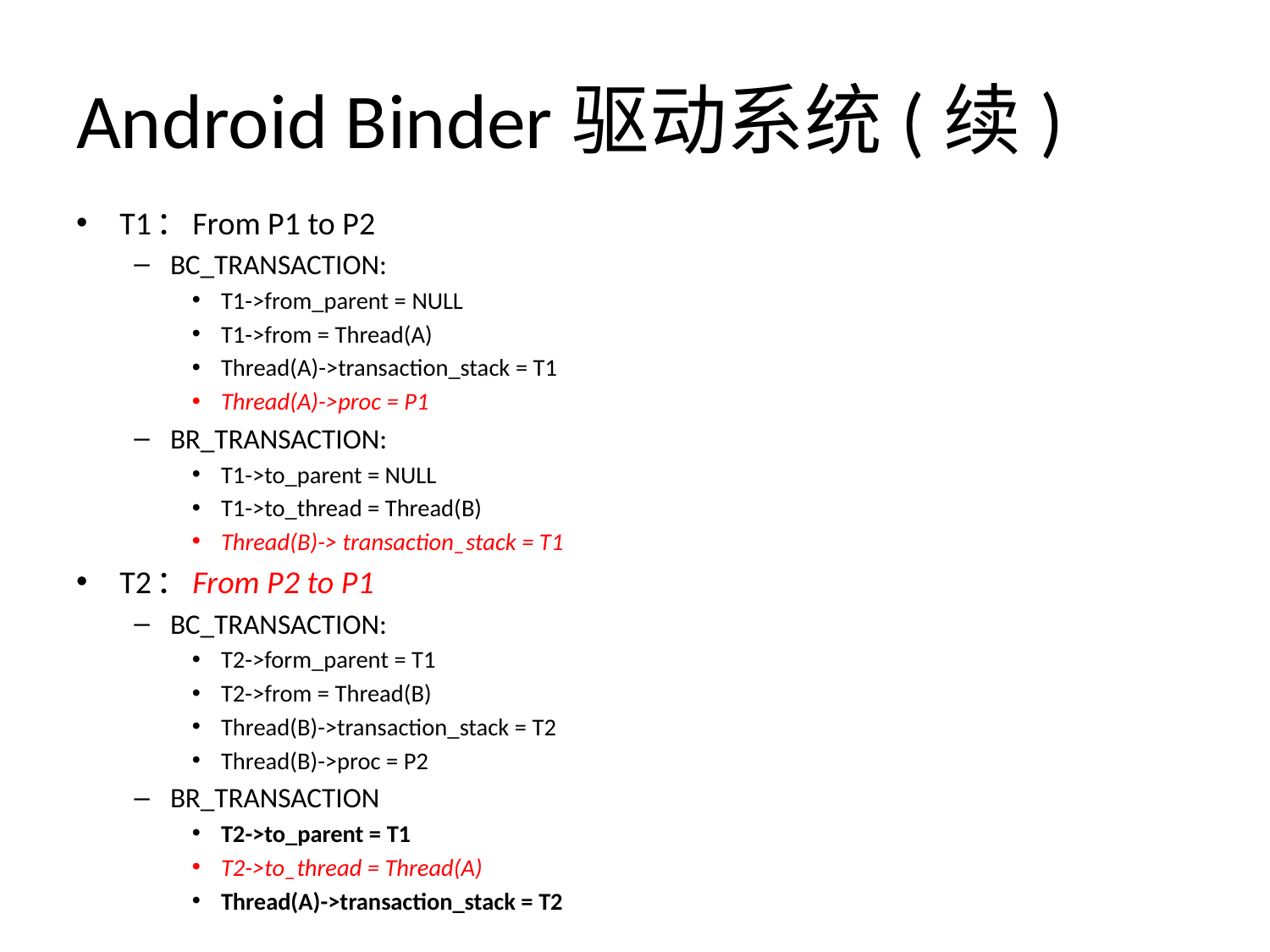

# Android Binder驱动系统(续)
T1：From P1 to P2
BC_TRANSACTION:
T1->from_parent = NULL
T1->from = Thread(A)
Thread(A)->transaction_stack = T1
Thread(A)->proc = P1
BR_TRANSACTION:
T1->to_parent = NULL
T1->to_thread = Thread(B)
Thread(B)-> transaction_stack = T1
T2：From P2 to P1
BC_TRANSACTION:
T2->form_parent = T1
T2->from = Thread(B)
Thread(B)->transaction_stack = T2
Thread(B)->proc = P2
BR_TRANSACTION
T2->to_parent = T1
T2->to_thread = Thread(A)
Thread(A)->transaction_stack = T2